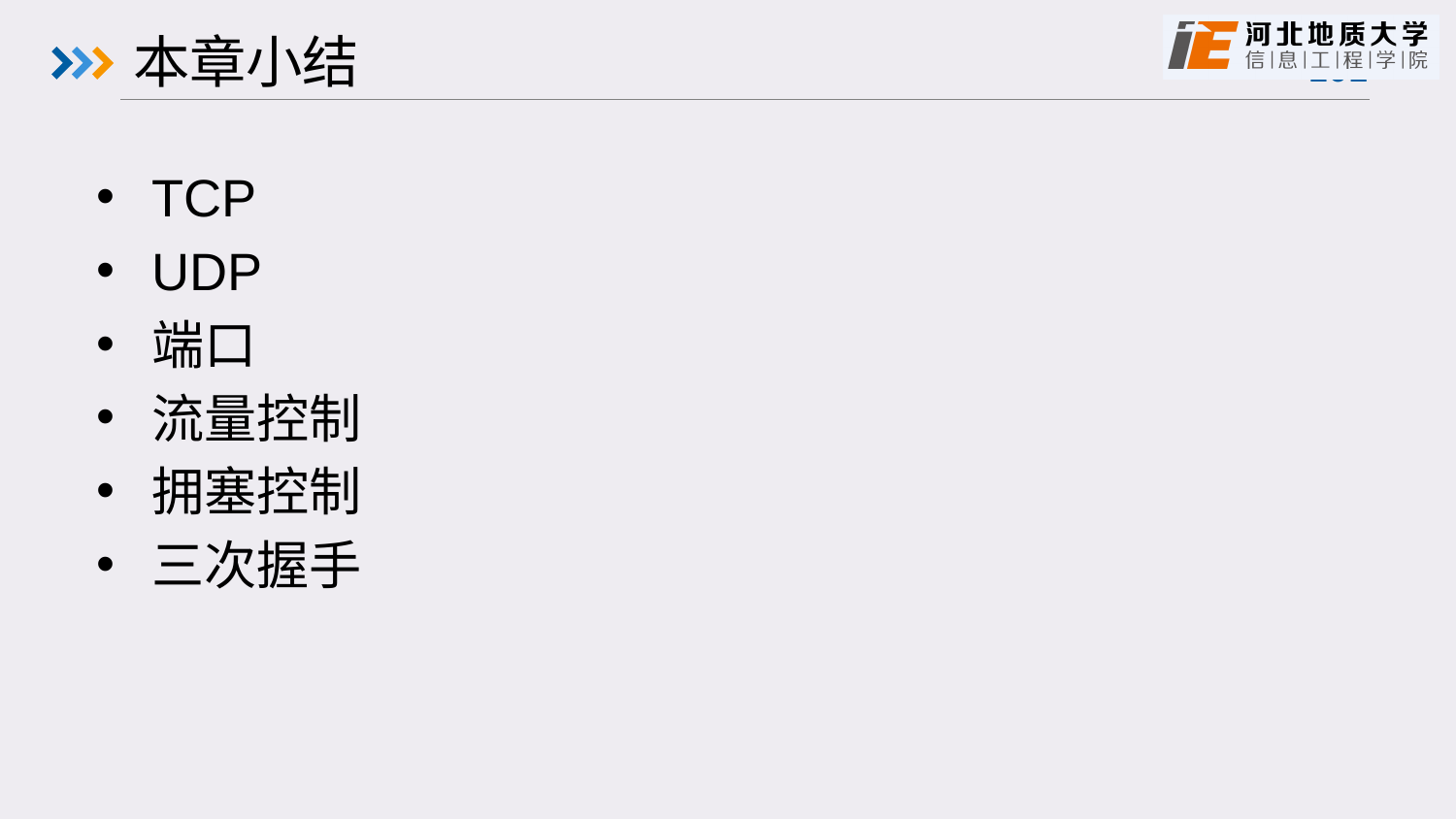

# 本章小结
TCP
UDP
端口
流量控制
拥塞控制
三次握手